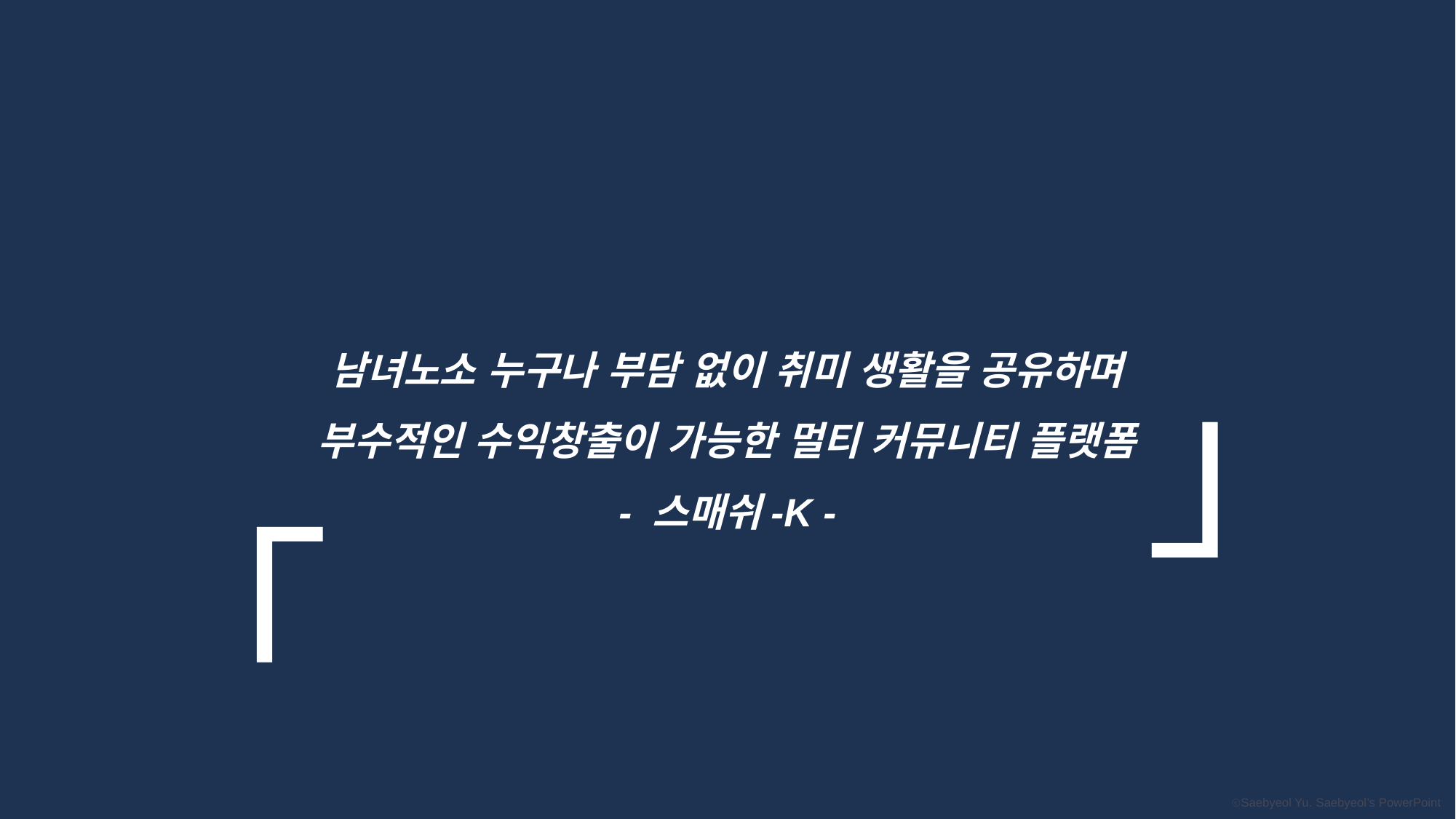

「
」
남녀노소 누구나 부담 없이 취미 생활을 공유하며
부수적인 수익창출이 가능한 멀티 커뮤니티 플랫폼
- 스매쉬-K -